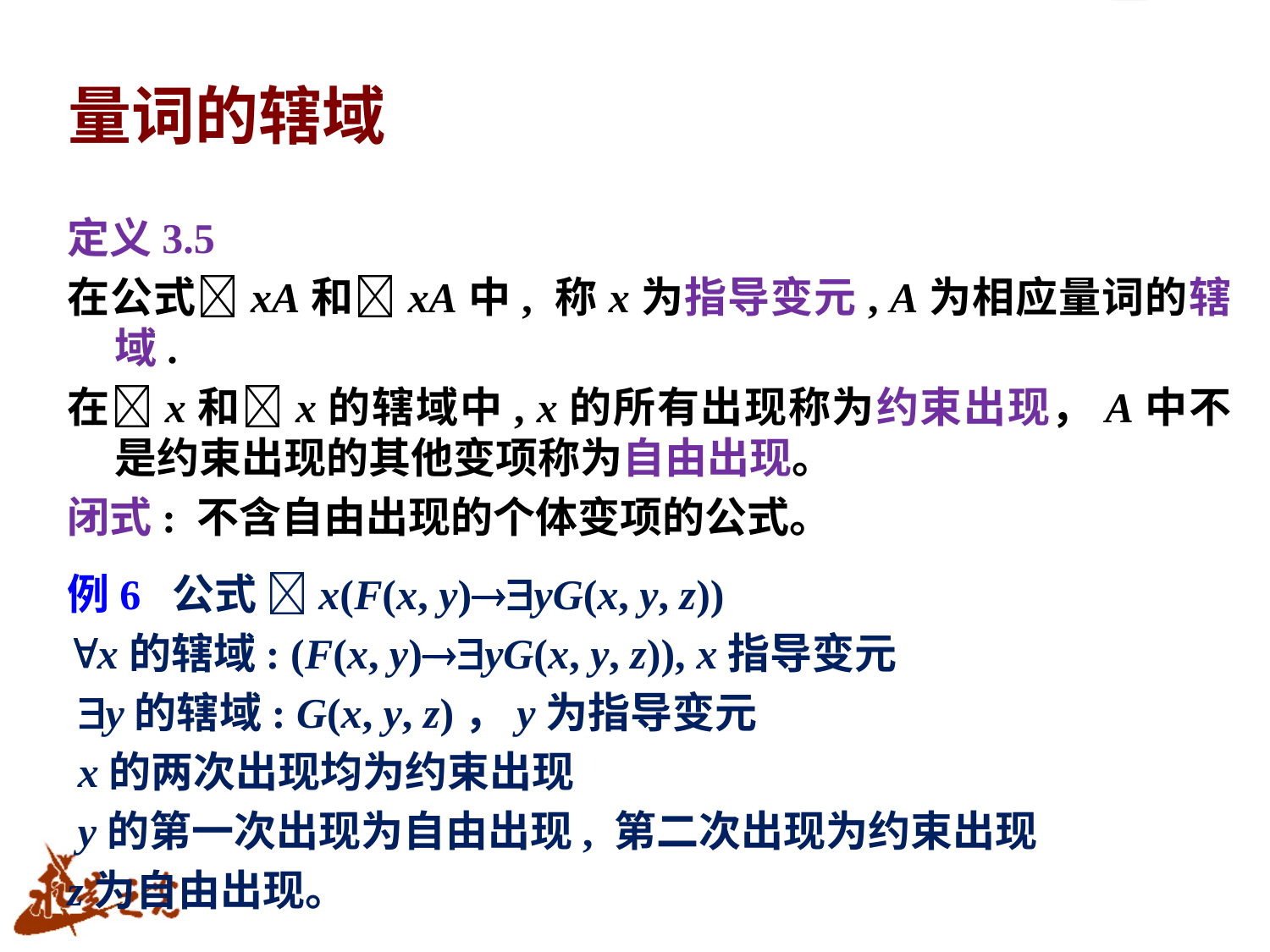

# 量词的辖域
定义3.5
在公式∀xA和∃xA中, 称x为指导变元, A为相应量词的辖域.
在∀x和∃x的辖域中, x的所有出现称为约束出现，A中不是约束出现的其他变项称为自由出现。
闭式: 不含自由出现的个体变项的公式。
例6  公式 ∀x(F(x, y)→∃yG(x, y, z))
∀x的辖域: (F(x, y)→∃yG(x, y, z)), x指导变元
 ∃y的辖域: G(x, y, z)，y为指导变元
 x的两次出现均为约束出现
 y的第一次出现为自由出现, 第二次出现为约束出现
z为自由出现。
17